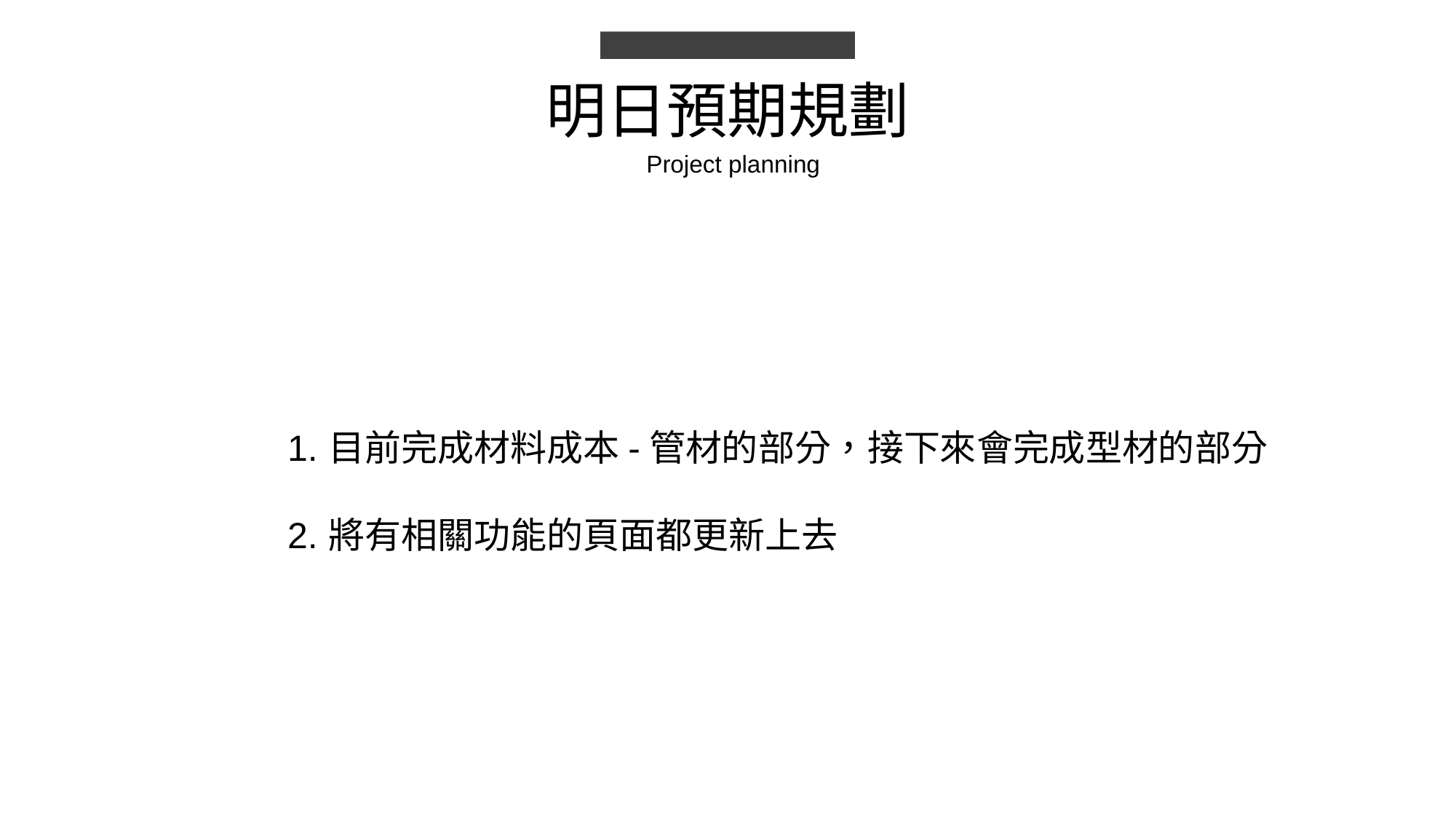

明日預期規劃
Project planning

目前完成材料成本-管材的部分，接下來會完成型材的部分

將有相關功能的頁面都更新上去